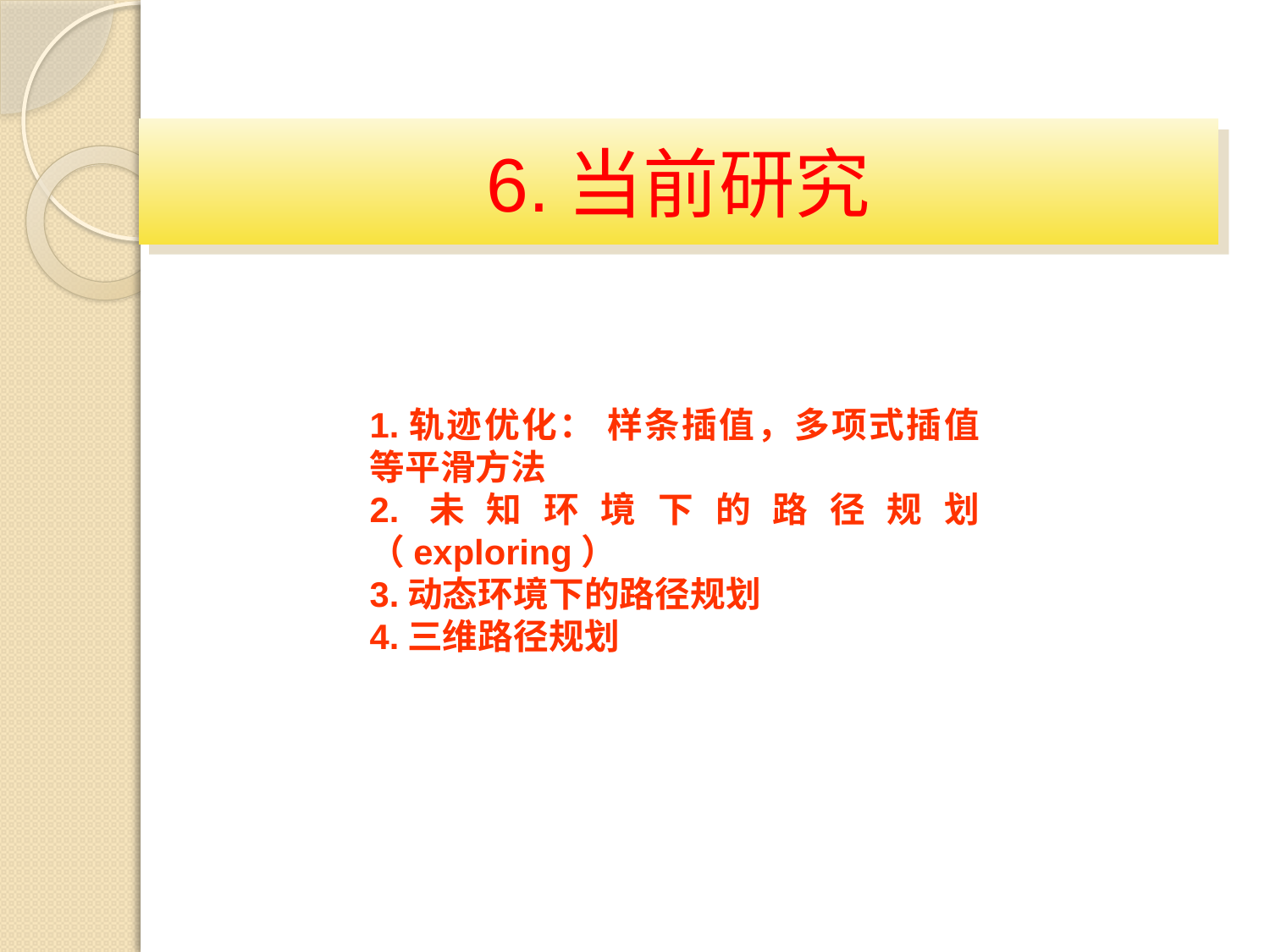

# 6.当前研究
1.轨迹优化： 样条插值，多项式插值等平滑方法
2.未知环境下的路径规划（exploring）
3.动态环境下的路径规划
4.三维路径规划